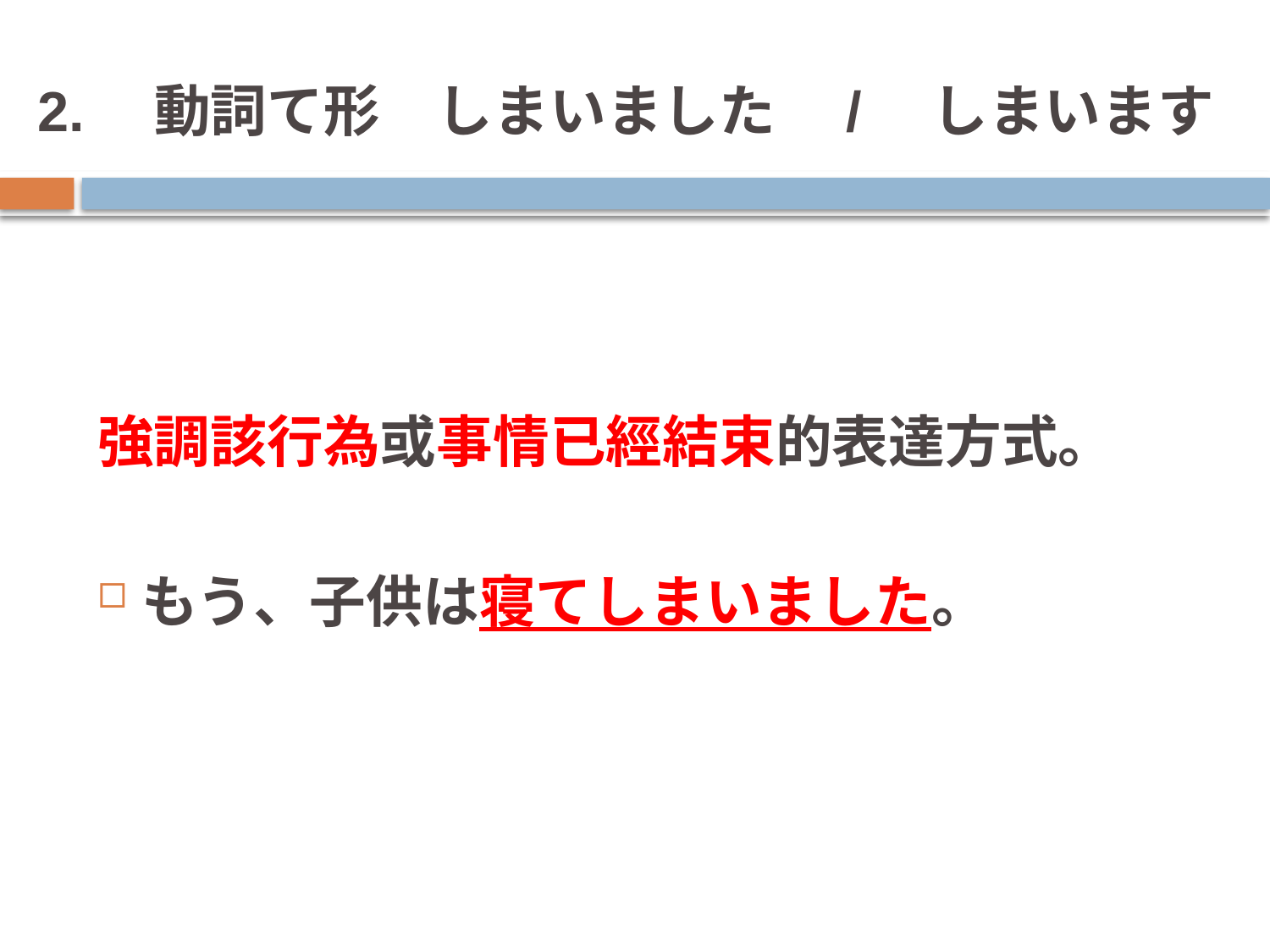

# 2.　動詞て形　しまいました　/　しまいます

強調該行為或事情已經結束的表達方式。

もう、子供は寝てしまいました。